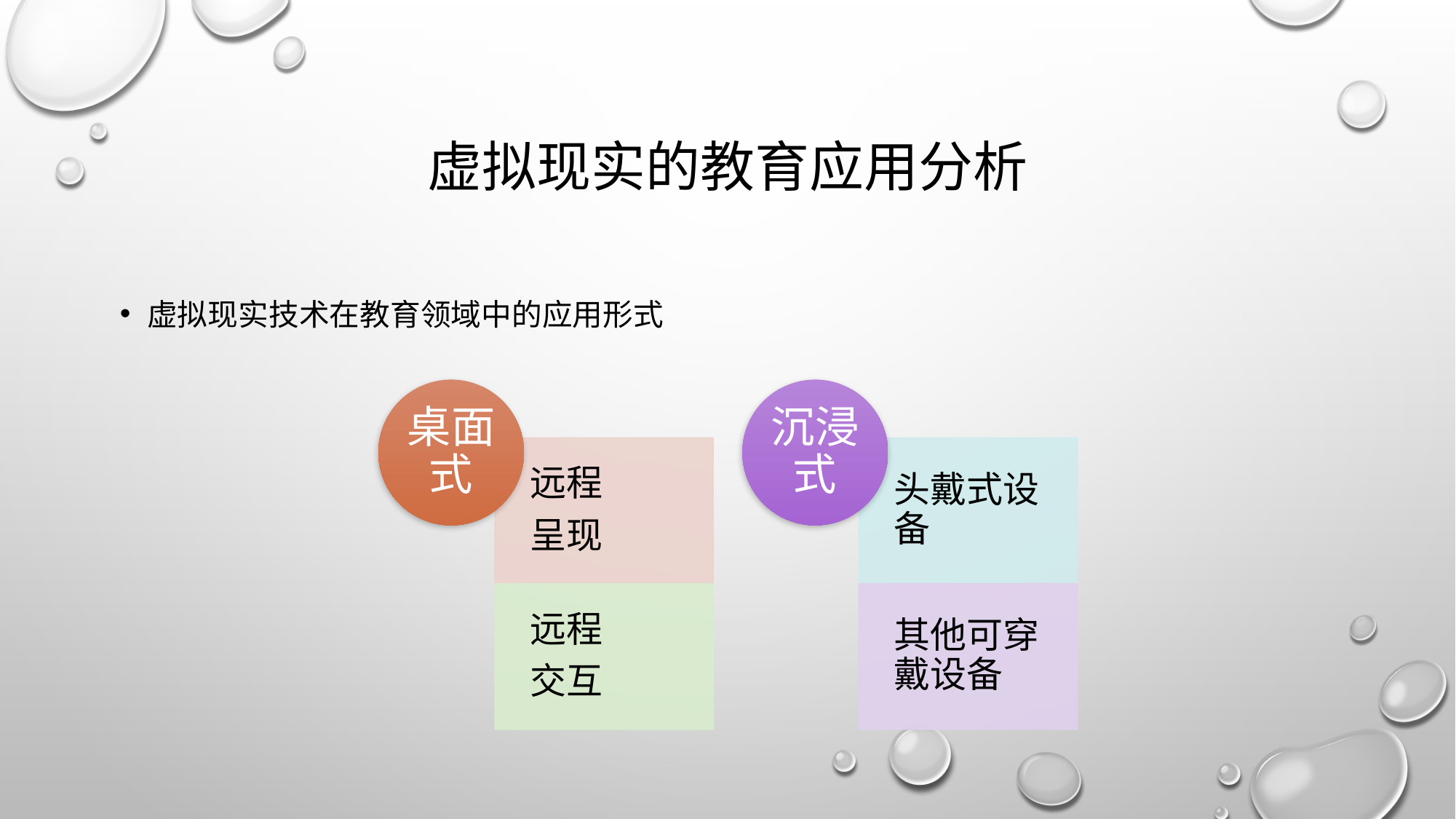

# 虚拟现实的教育应用分析
虚拟现实技术在教育领域中的应用形式
远程
呈现
远程
交互
桌面式
头戴式设备
其他可穿戴设备
沉浸式